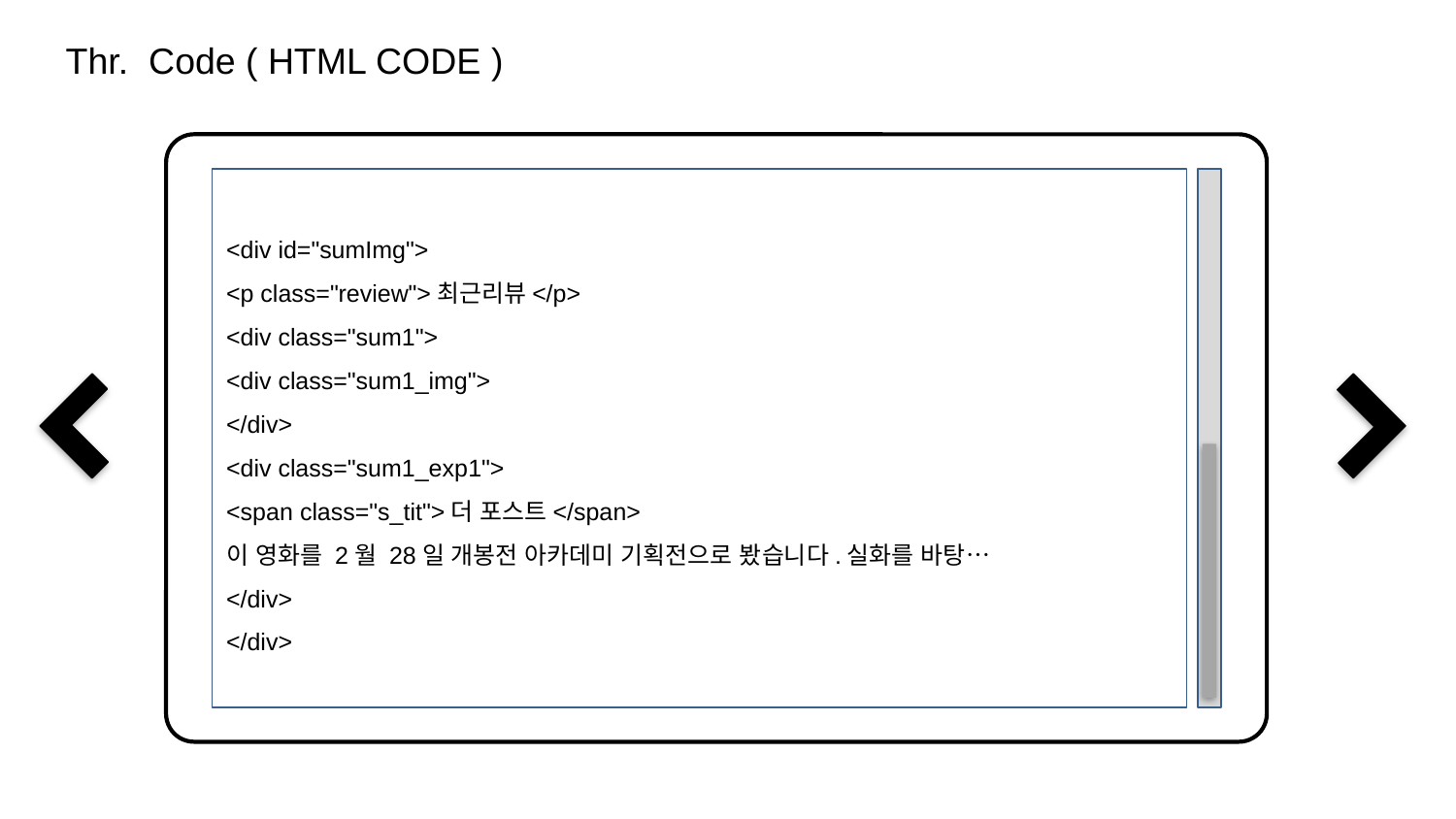

Thr.  Code ( HTML CODE )

<div id="sumImg">
<p class="review">최근리뷰</p>
<div class="sum1">
<div class="sum1_img">
</div>
<div class="sum1_exp1">
<span class="s_tit">더 포스트</span>
이 영화를 2월 28일 개봉전 아카데미 기획전으로 봤습니다.실화를 바탕…
</div>
</div>